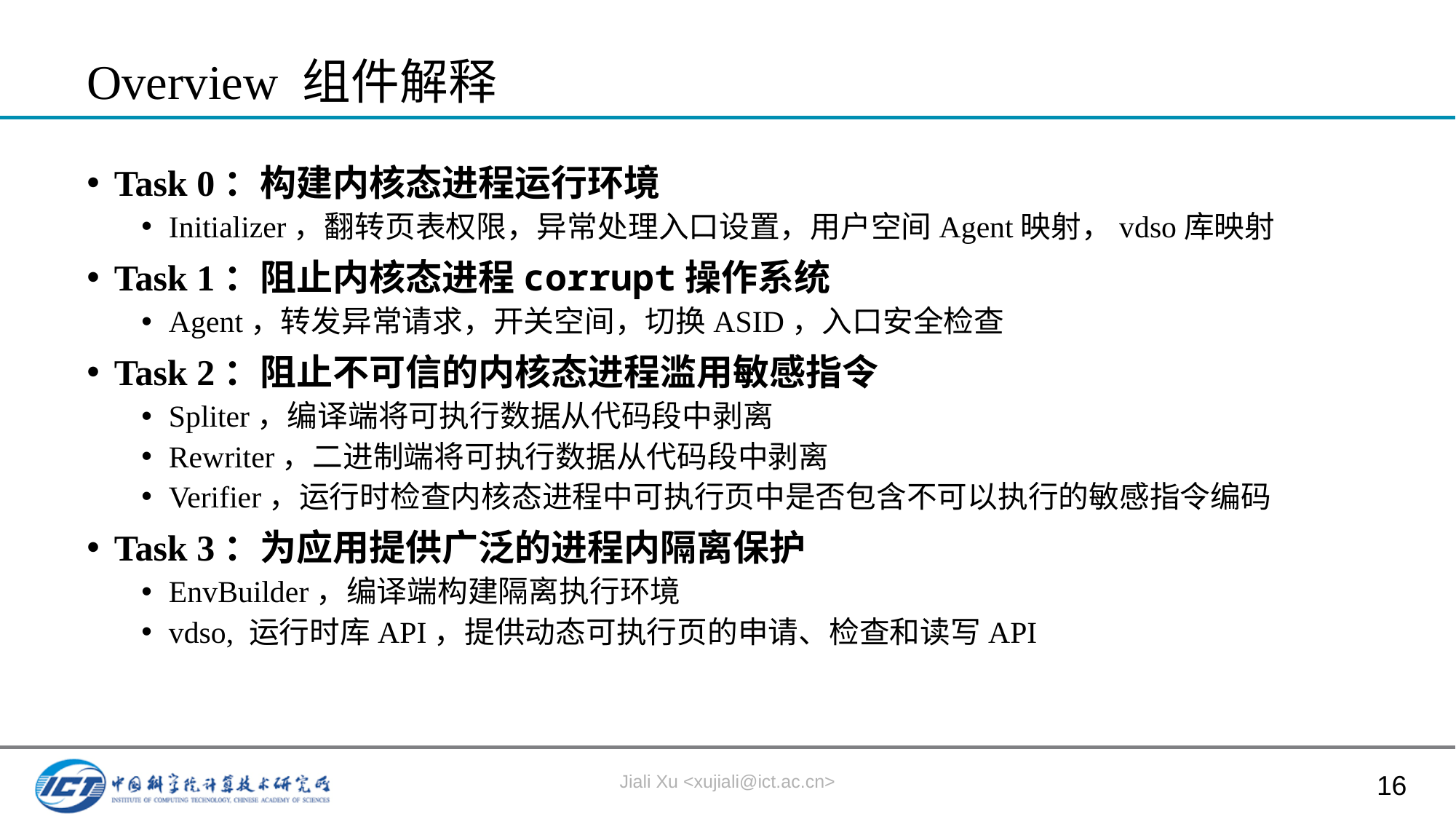

# Overview 组件解释
Task 0：构建内核态进程运行环境
Initializer，翻转页表权限，异常处理入口设置，用户空间Agent映射，vdso库映射
Task 1：阻止内核态进程corrupt操作系统
Agent，转发异常请求，开关空间，切换ASID，入口安全检查
Task 2：阻止不可信的内核态进程滥用敏感指令
Spliter，编译端将可执行数据从代码段中剥离
Rewriter，二进制端将可执行数据从代码段中剥离
Verifier，运行时检查内核态进程中可执行页中是否包含不可以执行的敏感指令编码
Task 3：为应用提供广泛的进程内隔离保护
EnvBuilder，编译端构建隔离执行环境
vdso, 运行时库API，提供动态可执行页的申请、检查和读写API
Jiali Xu <xujiali@ict.ac.cn>
16